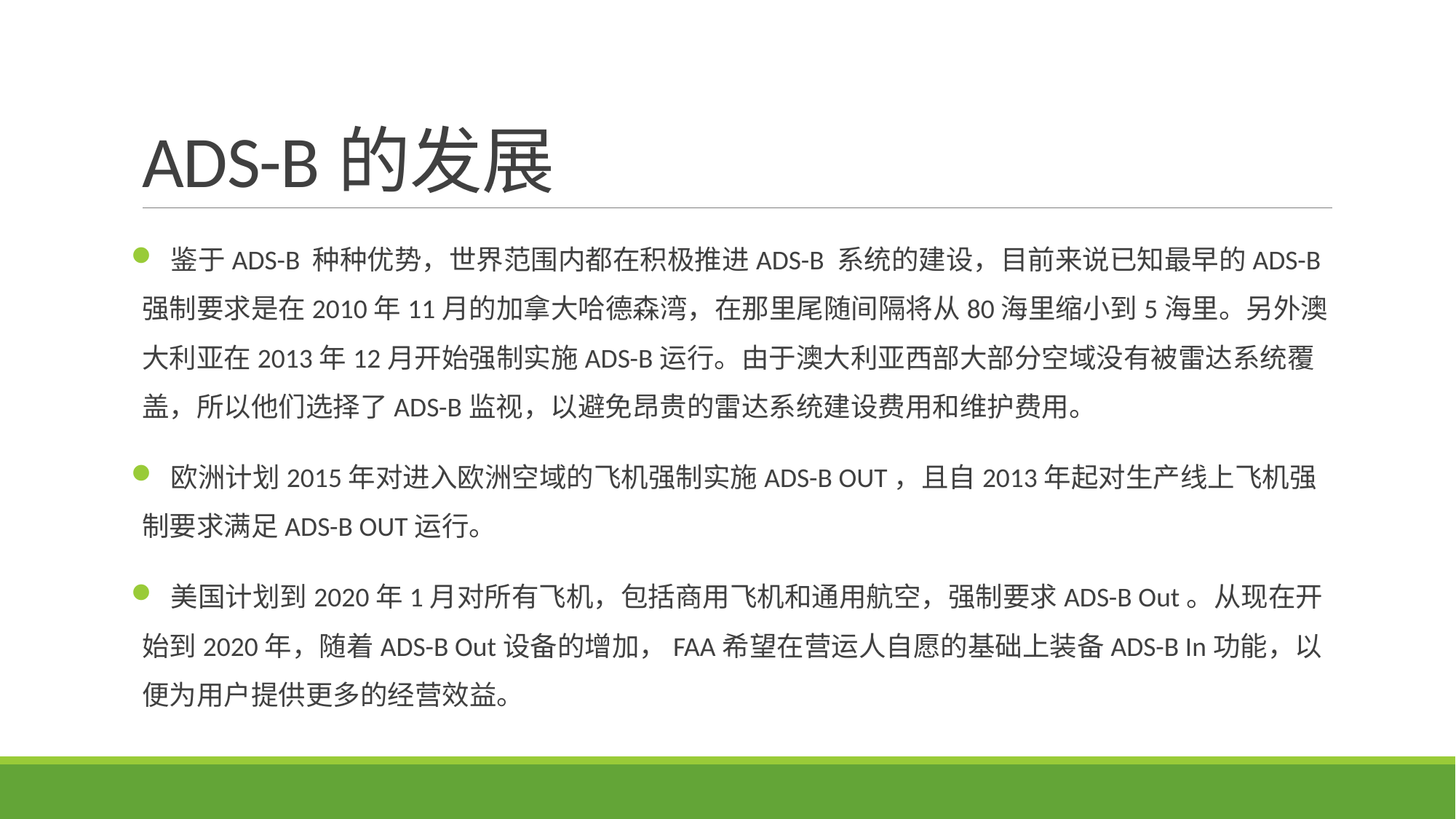

# ADS-B的发展
 鉴于ADS-B 种种优势，世界范围内都在积极推进ADS-B 系统的建设，目前来说已知最早的ADS-B强制要求是在2010年11月的加拿大哈德森湾，在那里尾随间隔将从80海里缩小到5海里。另外澳大利亚在2013年12月开始强制实施ADS-B运行。由于澳大利亚西部大部分空域没有被雷达系统覆盖，所以他们选择了ADS-B监视，以避免昂贵的雷达系统建设费用和维护费用。
 欧洲计划2015年对进入欧洲空域的飞机强制实施ADS-B OUT，且自2013年起对生产线上飞机强制要求满足ADS-B OUT运行。
 美国计划到2020年1月对所有飞机，包括商用飞机和通用航空，强制要求ADS-B Out。从现在开始到2020年，随着ADS-B Out设备的增加，FAA希望在营运人自愿的基础上装备ADS-B In功能，以便为用户提供更多的经营效益。